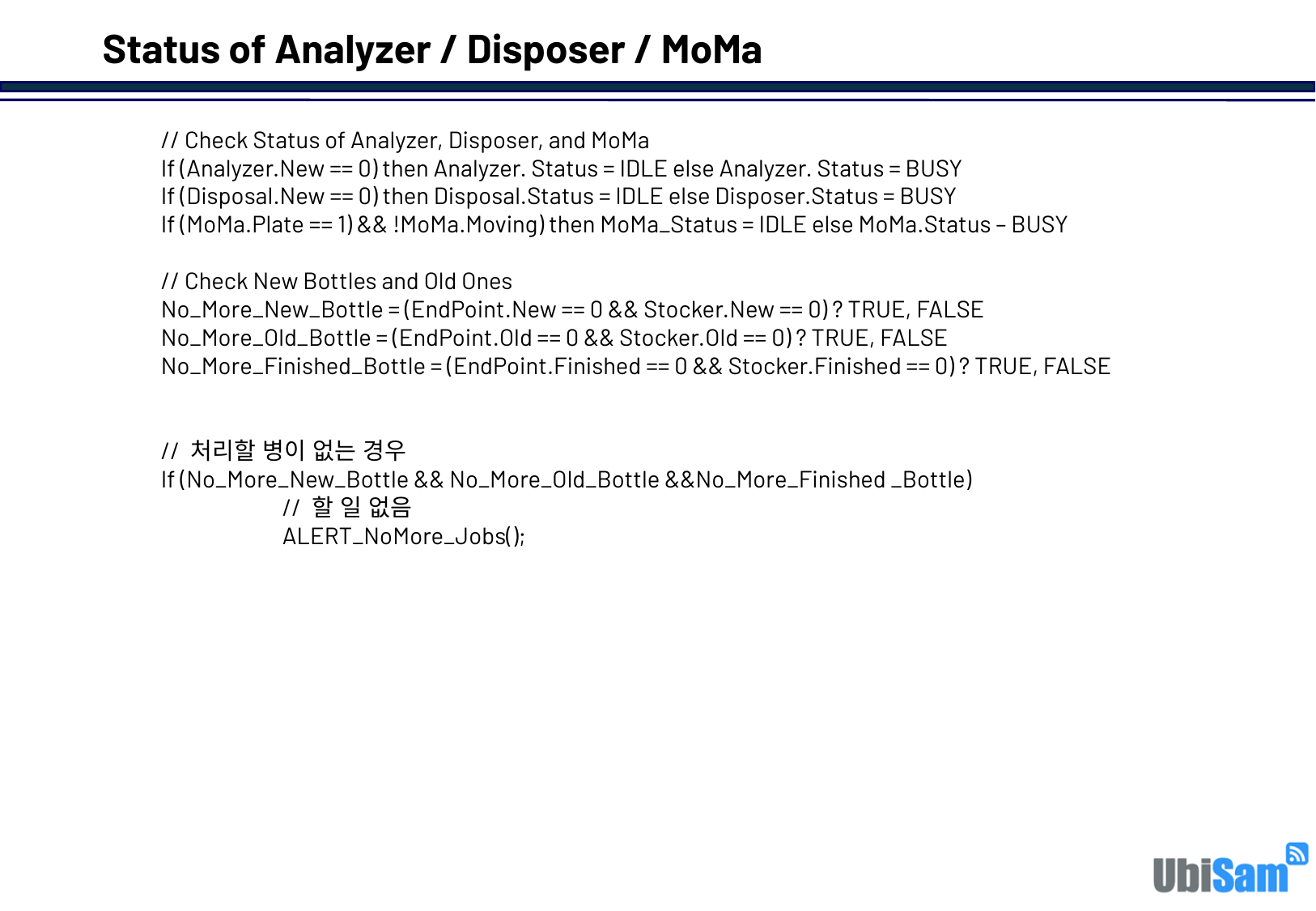

# Status of Analyzer / Disposer / MoMa
// Check Status of Analyzer, Disposer, and MoMa
If (Analyzer.New == 0) then Analyzer. Status = IDLE else Analyzer. Status = BUSY
If (Disposal.New == 0) then Disposal.Status = IDLE else Disposer.Status = BUSY
If (MoMa.Plate == 1) && !MoMa.Moving) then MoMa_Status = IDLE else MoMa.Status – BUSY

// Check New Bottles and Old Ones
No_More_New_Bottle = (EndPoint.New == 0 && Stocker.New == 0) ? TRUE, FALSE
No_More_Old_Bottle = (EndPoint.Old == 0 && Stocker.Old == 0) ? TRUE, FALSE
No_More_Finished_Bottle = (EndPoint.Finished == 0 && Stocker.Finished == 0) ? TRUE, FALSE

// 처리할 병이 없는 경우
If (No_More_New_Bottle && No_More_Old_Bottle &&No_More_Finished _Bottle)
	// 할 일 없음
	ALERT_NoMore_Jobs();